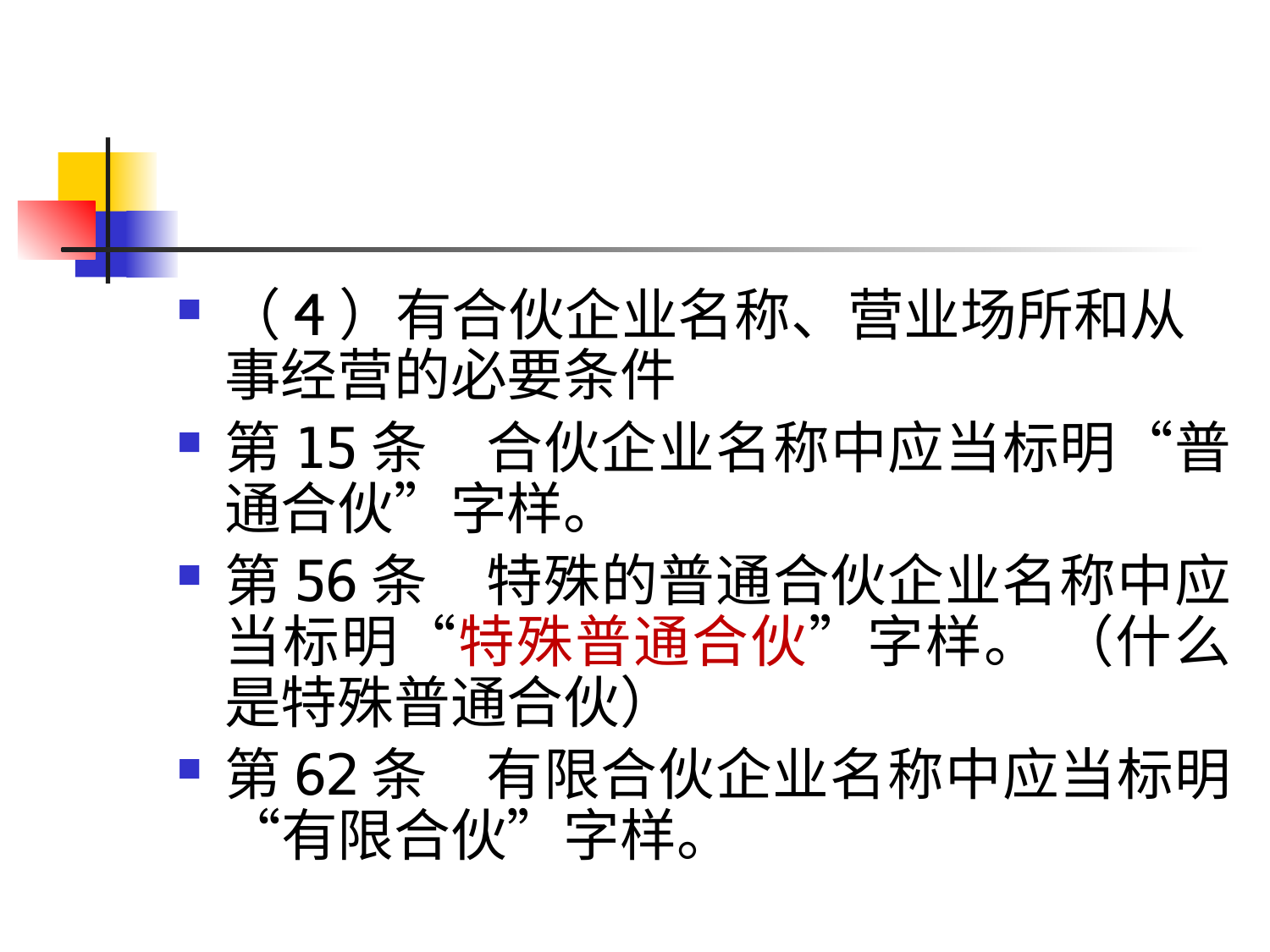

#
（4）有合伙企业名称、营业场所和从事经营的必要条件
第15条　合伙企业名称中应当标明“普通合伙”字样。
第56条　特殊的普通合伙企业名称中应当标明“特殊普通合伙”字样。 （什么是特殊普通合伙）
第62条　有限合伙企业名称中应当标明“有限合伙”字样。